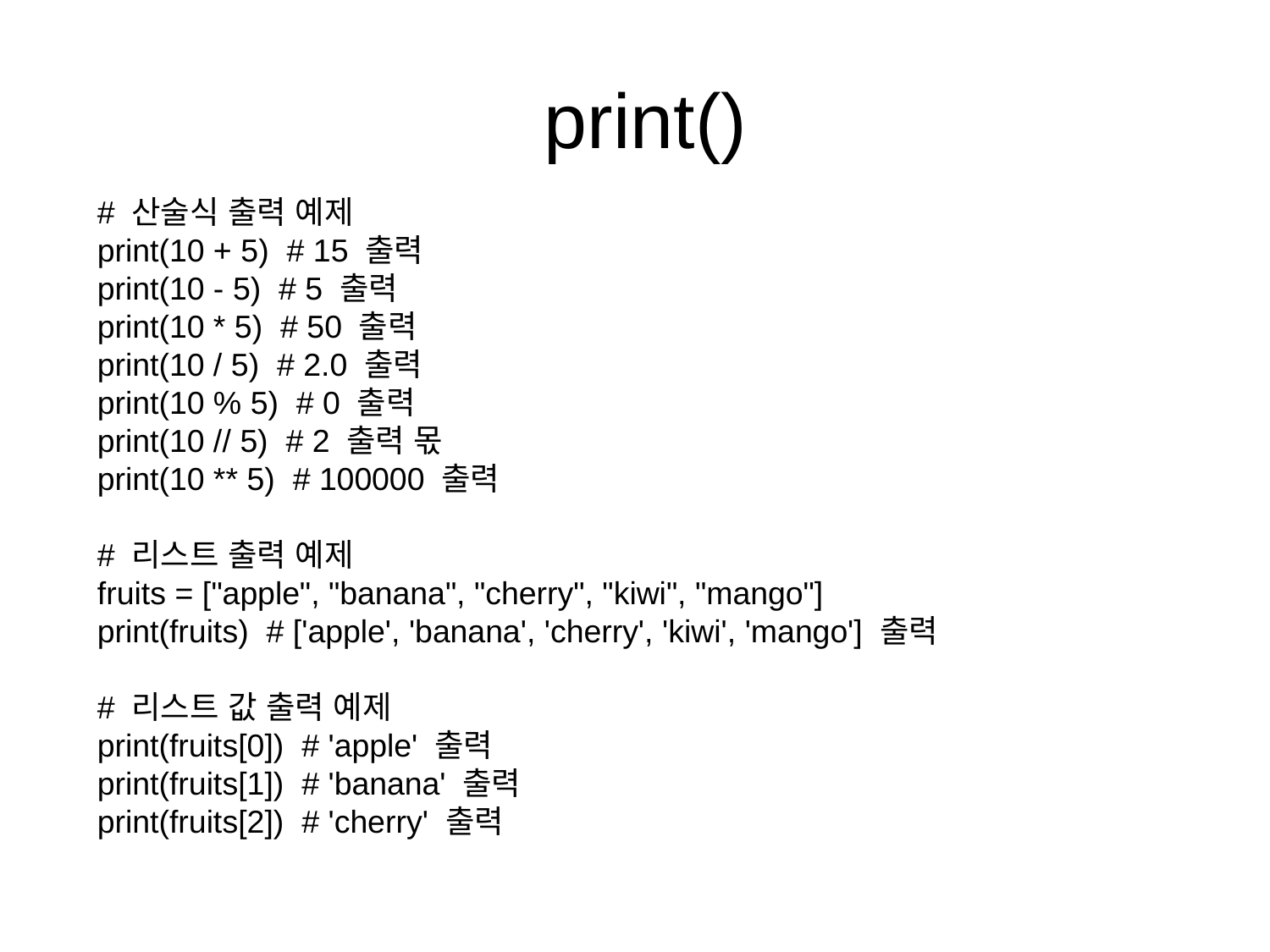

# print()
# 산술식 출력 예제
print(10 + 5)  # 15 출력
print(10 - 5)  # 5 출력
print(10 * 5)  # 50 출력
print(10 / 5)  # 2.0 출력
print(10 % 5)  # 0 출력
print(10 // 5)  # 2 출력 몫
print(10 ** 5)  # 100000 출력

# 리스트 출력 예제
fruits = ["apple", "banana", "cherry", "kiwi", "mango"]
print(fruits)  # ['apple', 'banana', 'cherry', 'kiwi', 'mango'] 출력

# 리스트 값 출력 예제
print(fruits[0])  # 'apple' 출력
print(fruits[1])  # 'banana' 출력
print(fruits[2])  # 'cherry' 출력